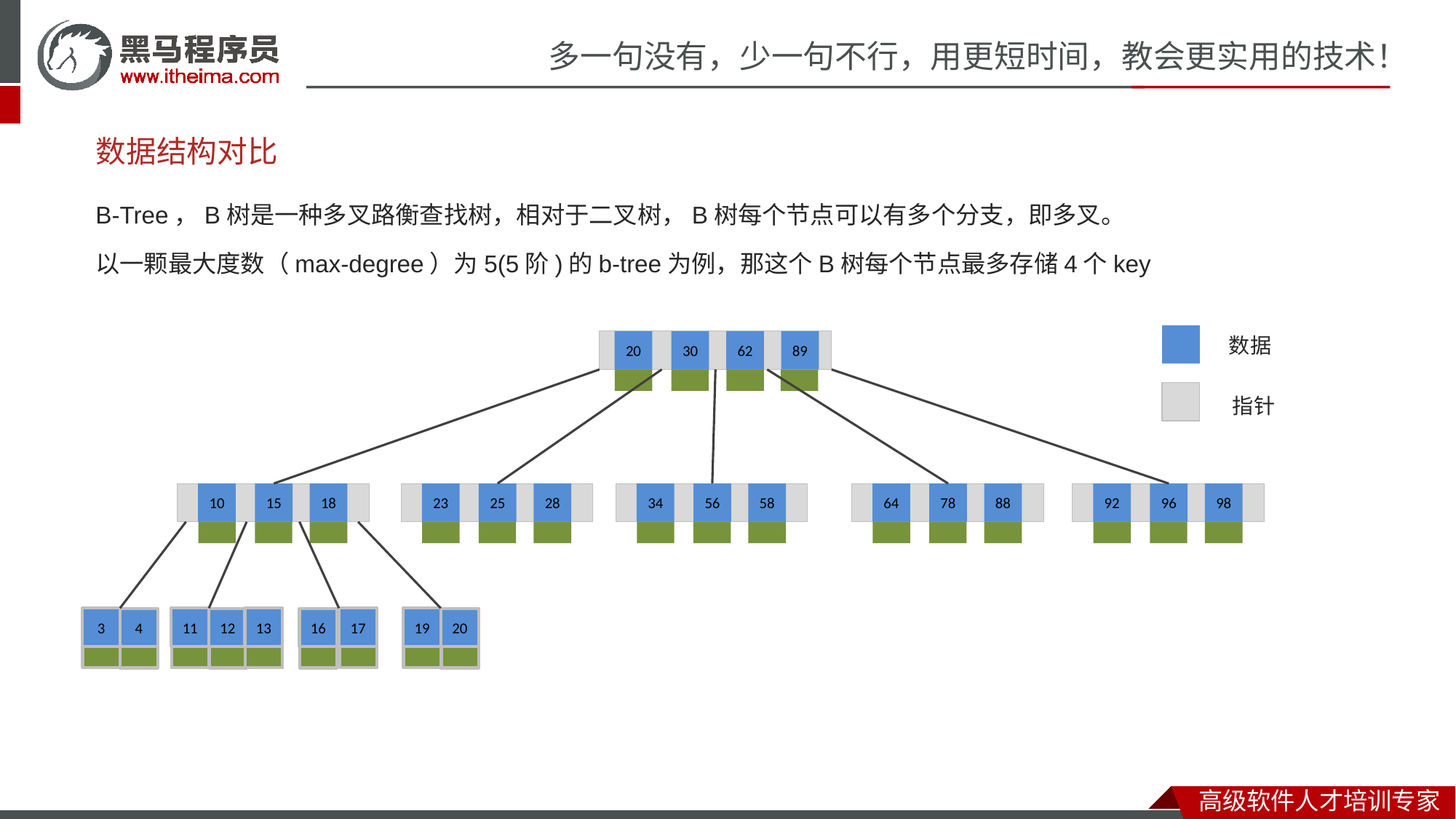

# 数据结构对比
B-Tree，B树是一种多叉路衡查找树，相对于二叉树，B树每个节点可以有多个分支，即多叉。
以一颗最大度数（max-degree）为5(5阶)的b-tree为例，那这个B树每个节点最多存储4个key
数据

指针

20
30
62
89

10
15
18

23
25
28

34
56
58

64
78
88

92
96
98

3
4

11
12

13
17
19
20

16